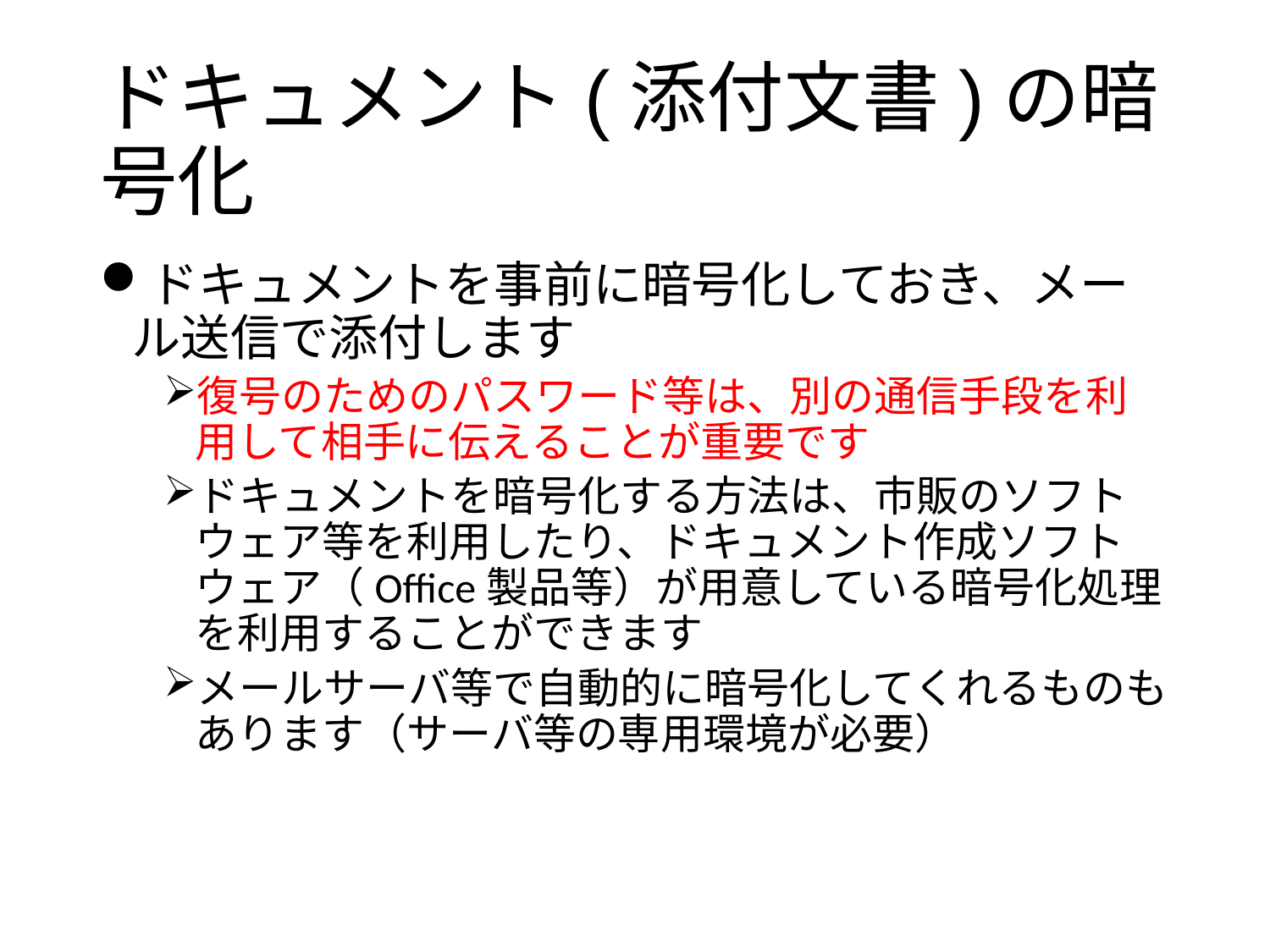

# ドキュメント(添付文書)の暗号化
ドキュメントを事前に暗号化しておき、メール送信で添付します
復号のためのパスワード等は、別の通信手段を利用して相手に伝えることが重要です
ドキュメントを暗号化する方法は、市販のソフトウェア等を利用したり、ドキュメント作成ソフトウェア（Office製品等）が用意している暗号化処理を利用することができます
メールサーバ等で自動的に暗号化してくれるものもあります（サーバ等の専用環境が必要）